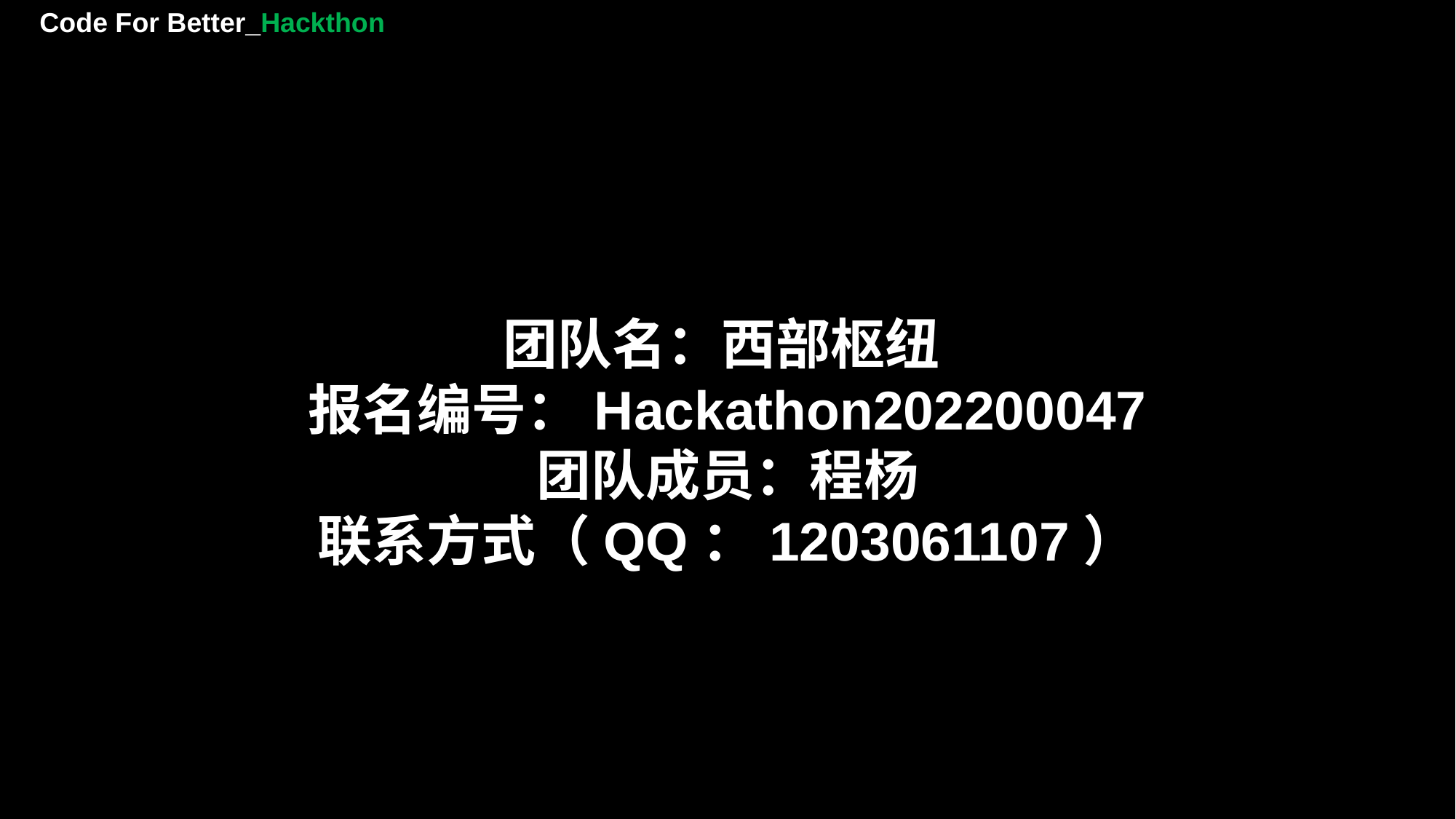

Code For Better_Hackthon

团队名：西部枢纽
报名编号：Hackathon202200047
团队成员：程杨
联系方式（QQ：1203061107）